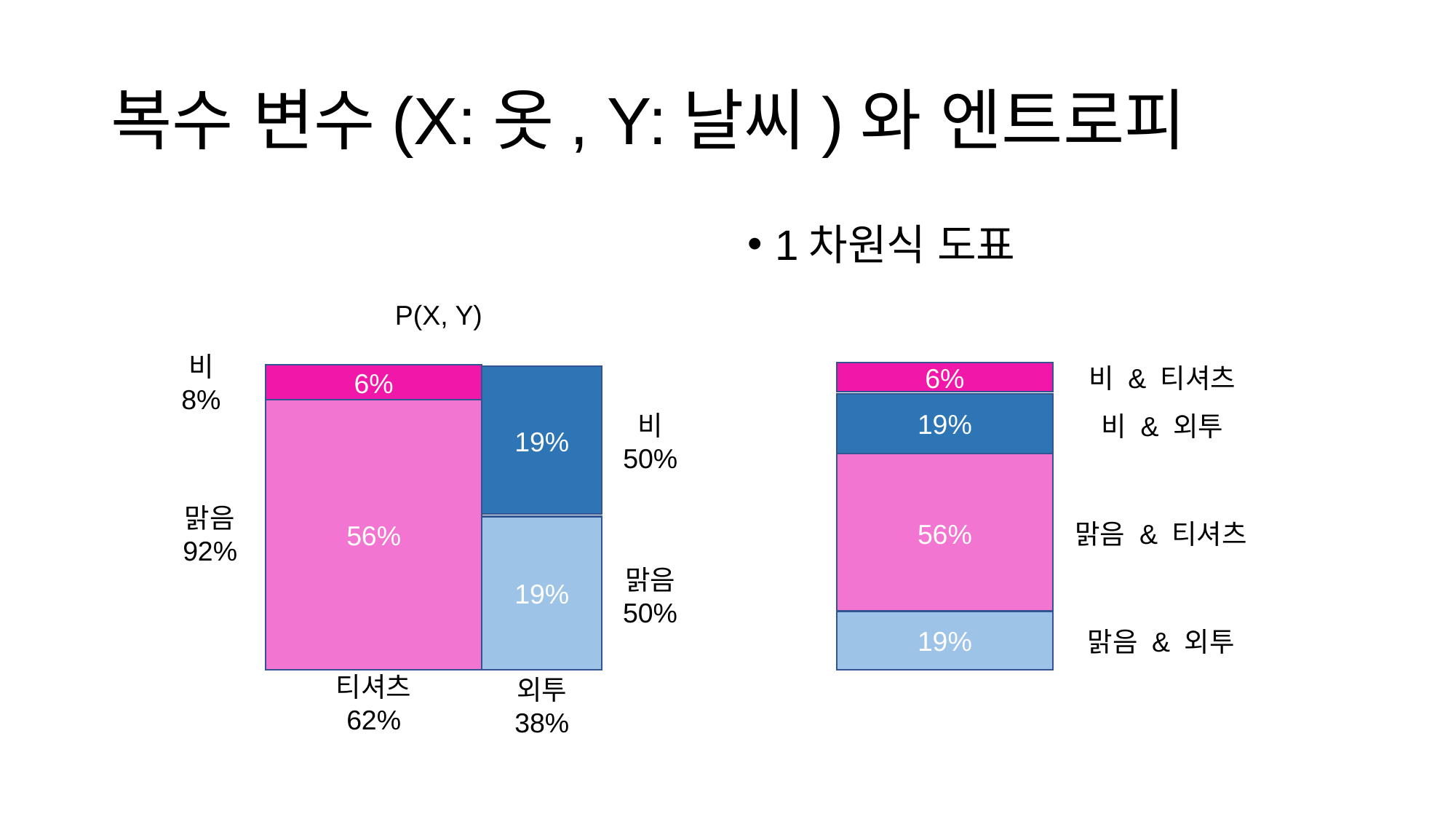

# 복수 변수(X:옷, Y:날씨)와 엔트로피

1차원식 도표
P(X, Y)

비
8%
6%
19%
56%
19%
비 & 티셔츠
6%
19%
비
50%
비 & 외투
맑음
92%
56%
맑음 & 티셔츠
19%
맑음
50%
맑음 & 외투
티셔츠
62%
외투
38%